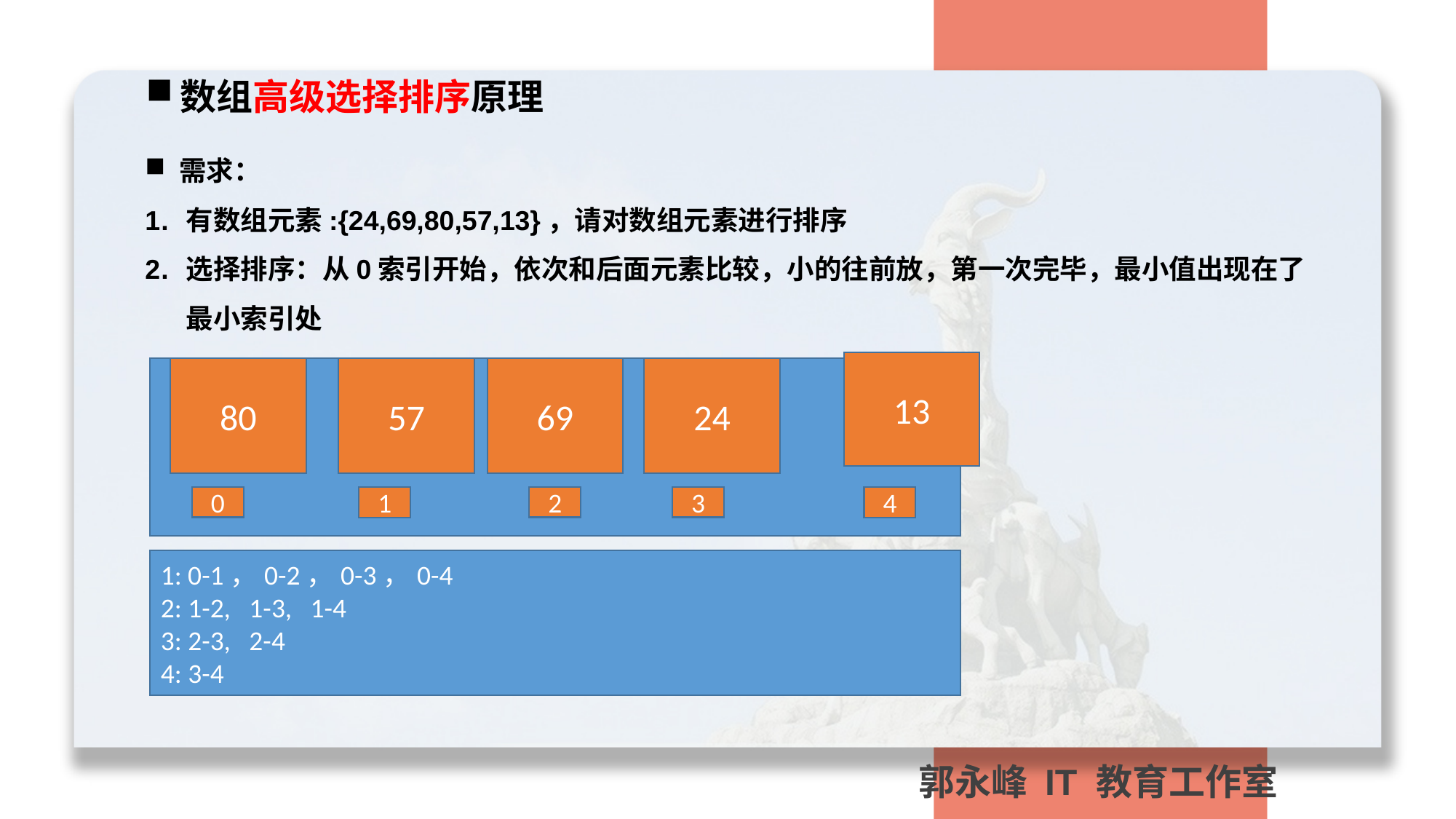

数组高级选择排序原理
需求：
有数组元素:{24,69,80,57,13}，请对数组元素进行排序
选择排序：从0索引开始，依次和后面元素比较，小的往前放，第一次完毕，最小值出现在了最小索引处
13
80

57
69
24
0
2
3
1
4
1: 0-1，0-2，0-3，0-4
2: 1-2,   1-3,   1-4
3: 2-3,   2-4
4: 3-4